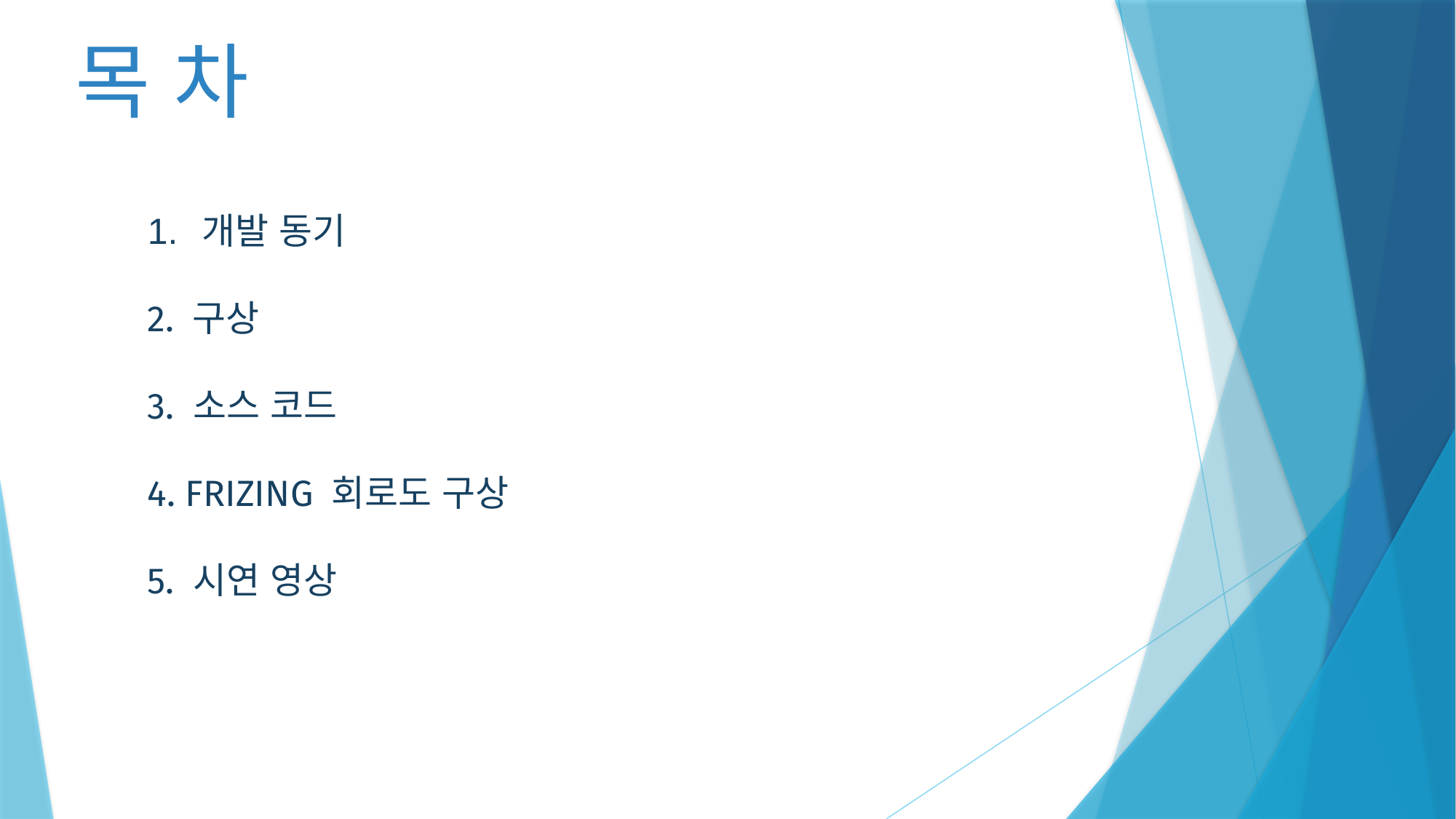

목 차
개발 동기

2. 구상

3. 소스 코드

4. FRIZING 회로도 구상

5. 시연 영상